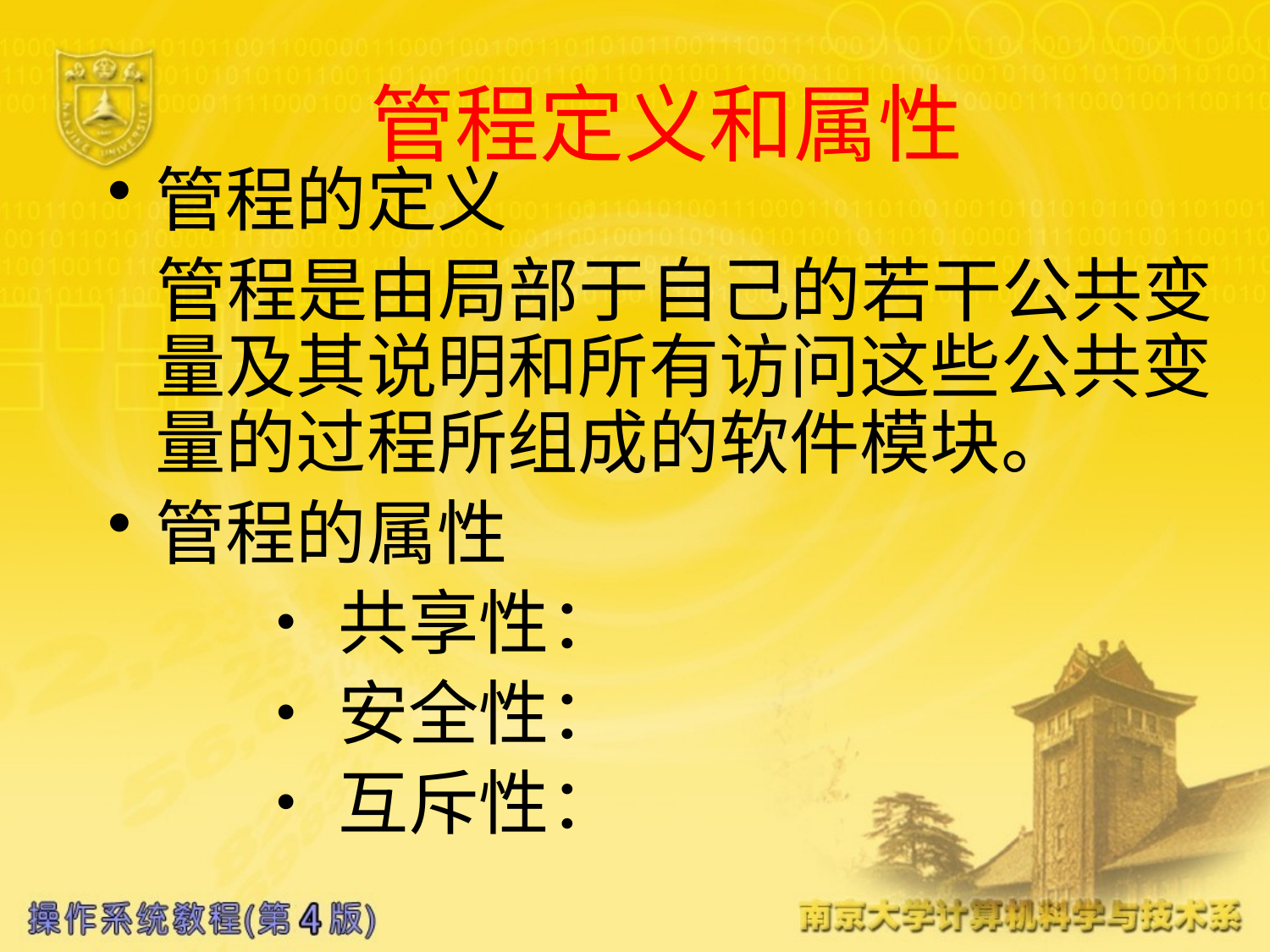

# 管程定义和属性
管程的定义
  管程是由局部于自己的若干公共变量及其说明和所有访问这些公共变量的过程所组成的软件模块。
管程的属性
         •共享性：
         •安全性：
         •互斥性：